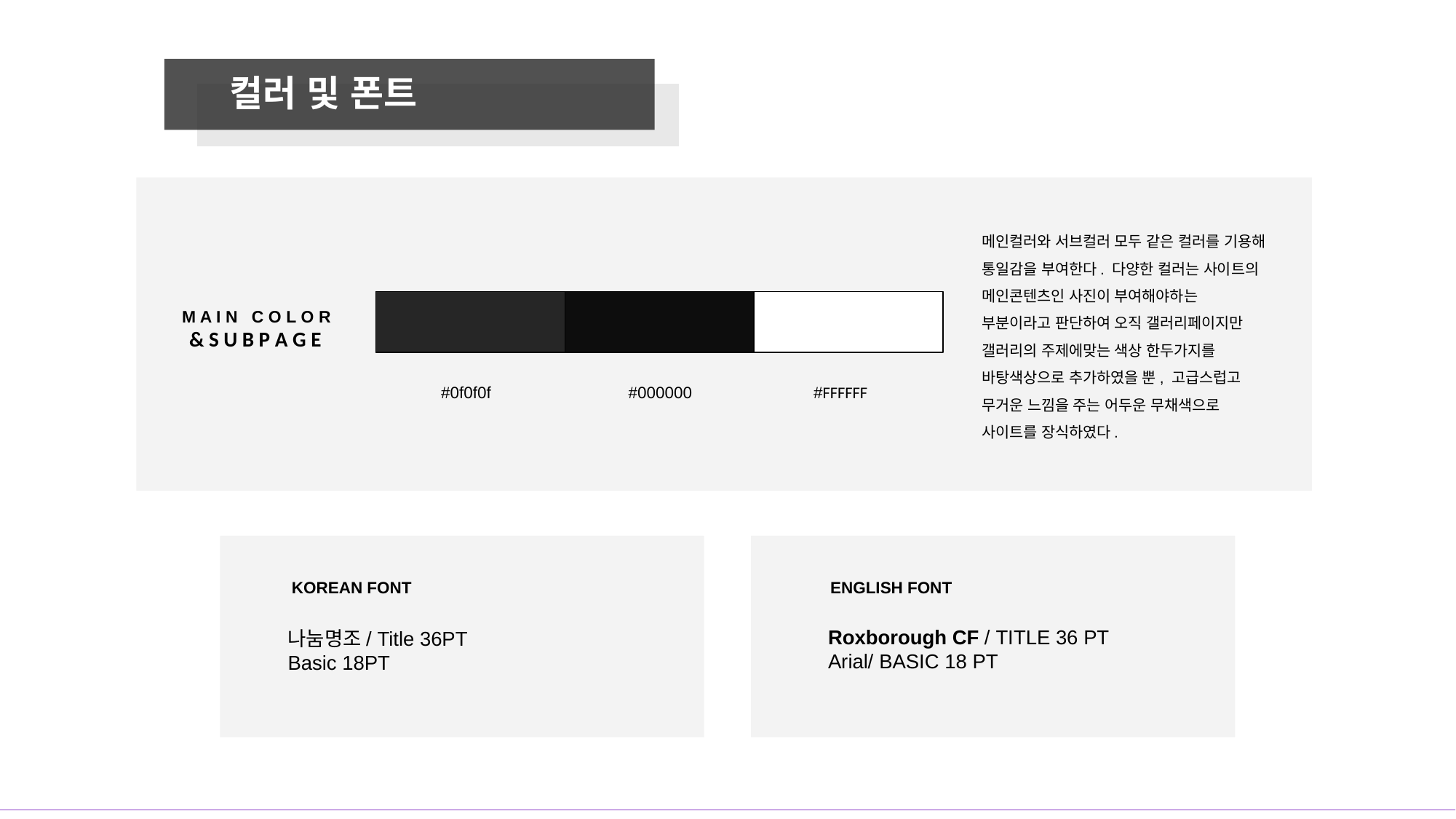

컬러 및 폰트

메인컬러와 서브컬러 모두 같은 컬러를 기용해 통일감을 부여한다. 다양한 컬러는 사이트의 메인콘텐츠인 사진이 부여해야하는 부분이라고 판단하여 오직 갤러리페이지만 갤러리의 주제에맞는 색상 한두가지를 바탕색상으로 추가하였을 뿐, 고급스럽고 무거운 느낌을 주는 어두운 무채색으로 사이트를 장식하였다.

M A I N   C O L O R
  & S U B P A G E

#0f0f0f
#000000
#FFFFFF

KOREAN FONT
ENGLISH FONT
나눔명조/ Title 36PT
Basic 18PT
Roxborough CF / TITLE 36 PT
Arial/ BASIC 18 PT